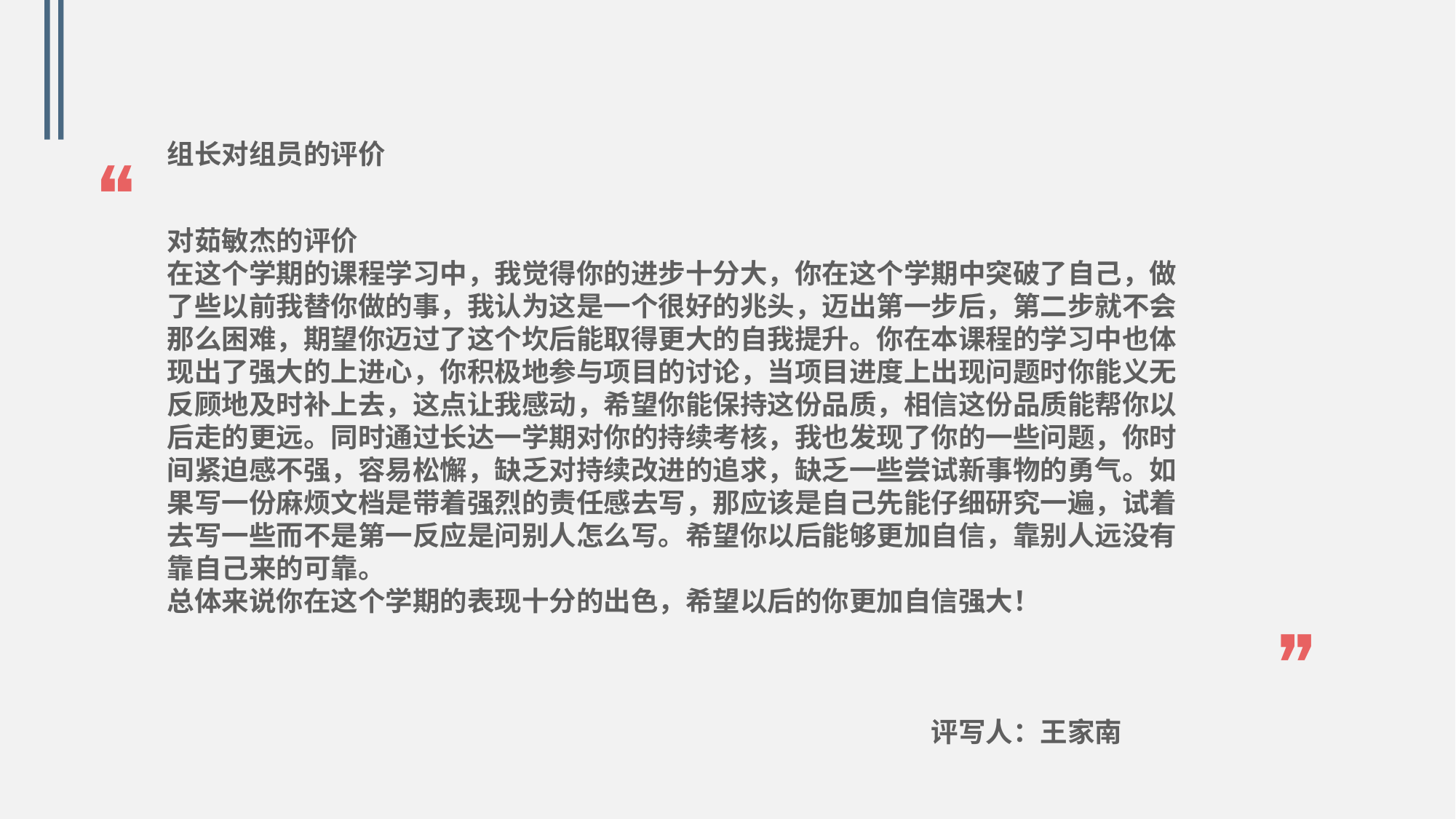

组长对组员的评价
“
对茹敏杰的评价
在这个学期的课程学习中，我觉得你的进步十分大，你在这个学期中突破了自己，做了些以前我替你做的事，我认为这是一个很好的兆头，迈出第一步后，第二步就不会那么困难，期望你迈过了这个坎后能取得更大的自我提升。你在本课程的学习中也体现出了强大的上进心，你积极地参与项目的讨论，当项目进度上出现问题时你能义无反顾地及时补上去，这点让我感动，希望你能保持这份品质，相信这份品质能帮你以后走的更远。同时通过长达一学期对你的持续考核，我也发现了你的一些问题，你时间紧迫感不强，容易松懈，缺乏对持续改进的追求，缺乏一些尝试新事物的勇气。如果写一份麻烦文档是带着强烈的责任感去写，那应该是自己先能仔细研究一遍，试着去写一些而不是第一反应是问别人怎么写。希望你以后能够更加自信，靠别人远没有靠自己来的可靠。
总体来说你在这个学期的表现十分的出色，希望以后的你更加自信强大！

																评写人：王家南
”